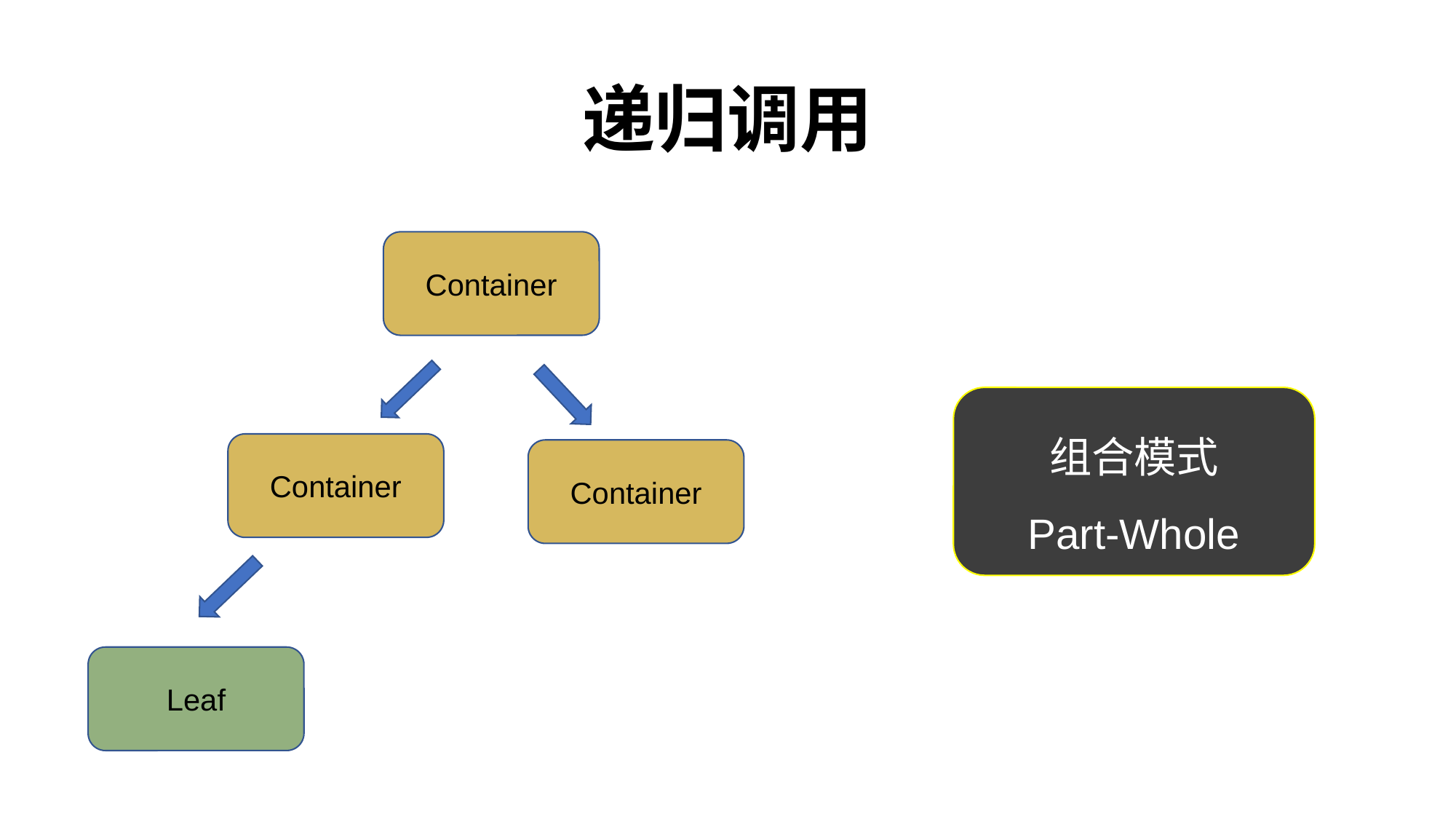

# 递归调用
Container

组合模式
Part-Whole
Container
Container

Leaf